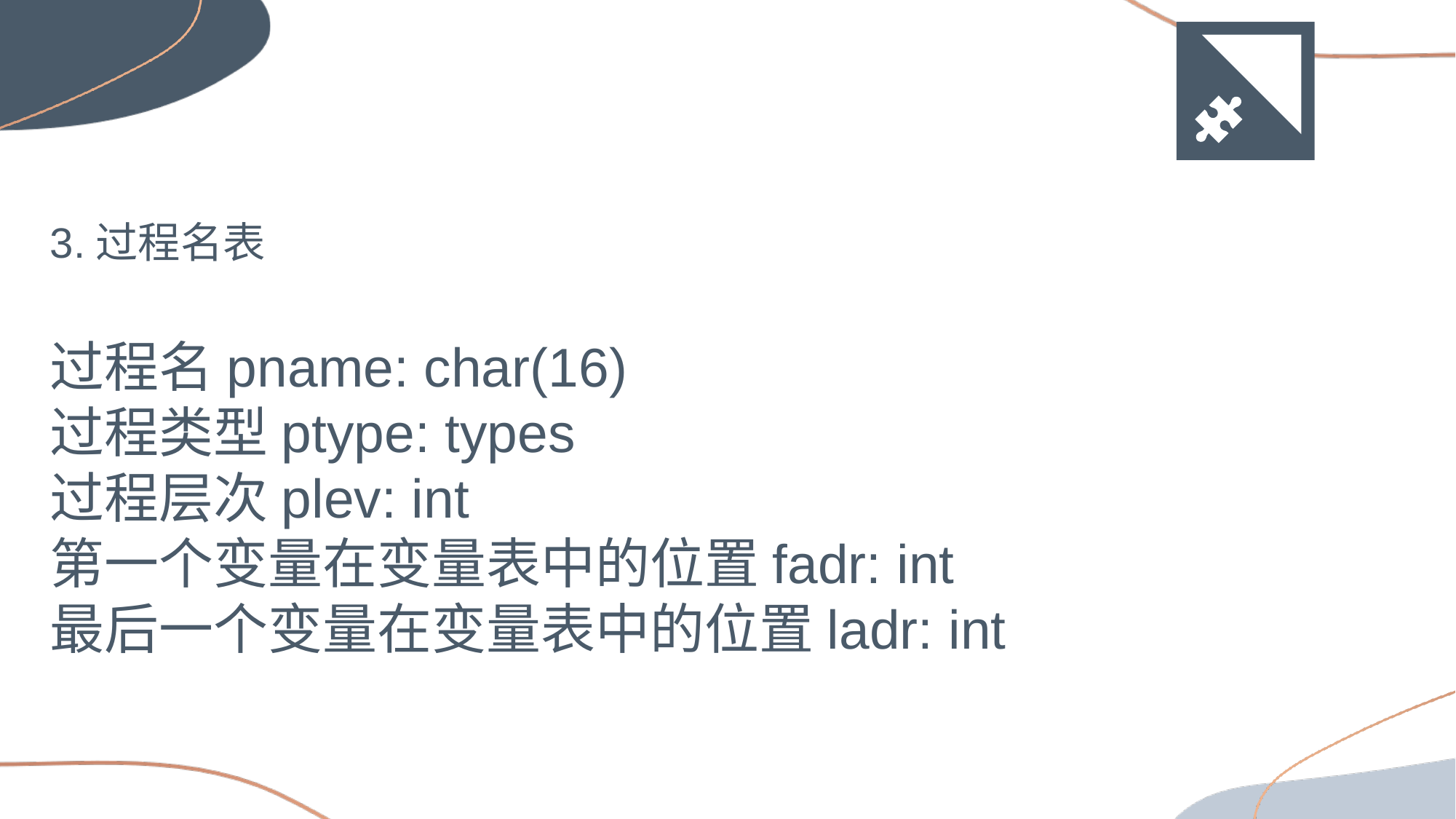

3.过程名表

过程名pname: char(16)
过程类型ptype: types
过程层次plev: int
第一个变量在变量表中的位置fadr: int
最后一个变量在变量表中的位置ladr: int